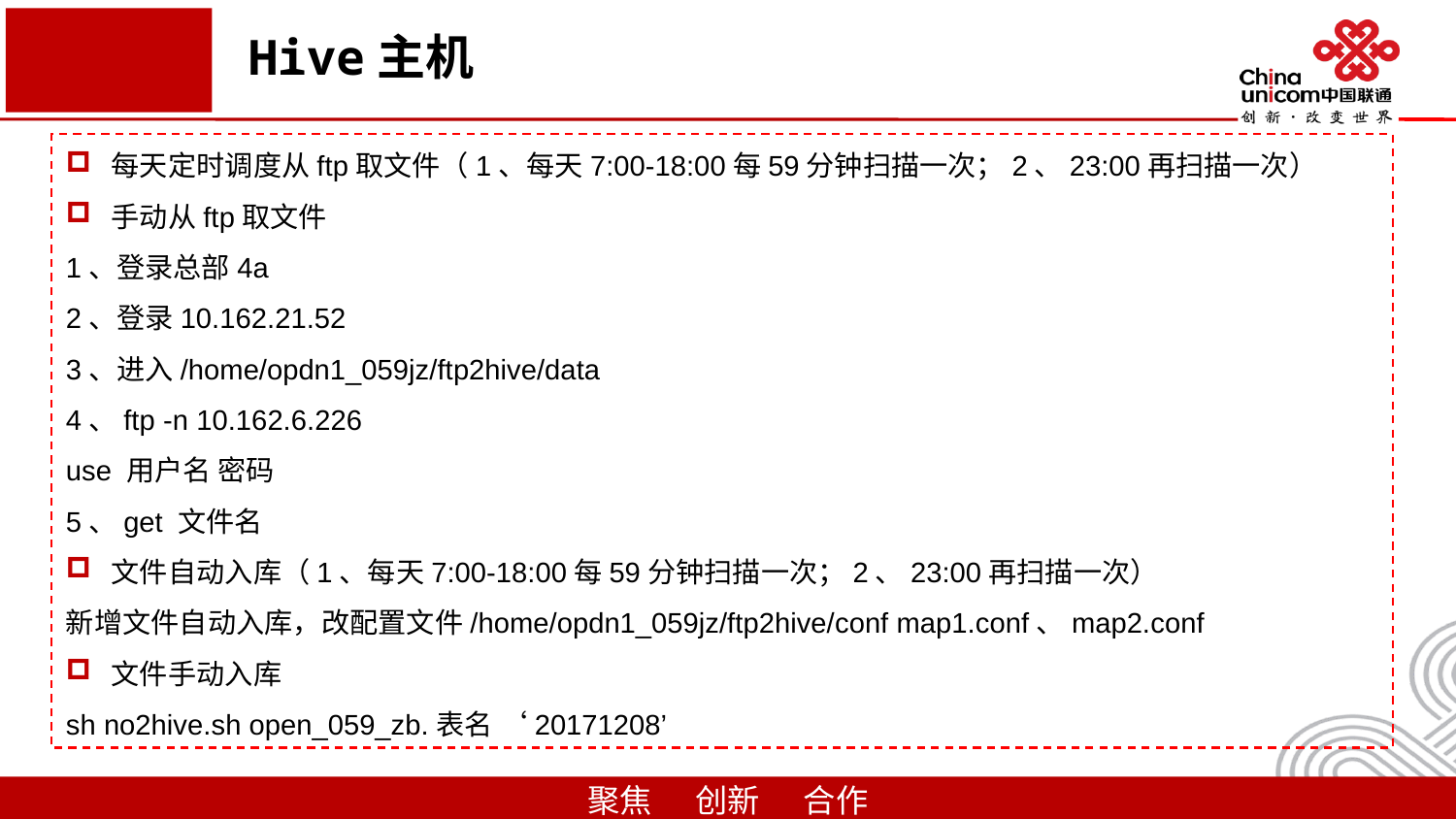

Hive主机
每天定时调度从ftp取文件（1、每天7:00-18:00每59分钟扫描一次；2、23:00再扫描一次）
手动从ftp取文件
1、登录总部4a
2、登录10.162.21.52
3、进入/home/opdn1_059jz/ftp2hive/data
4、ftp -n 10.162.6.226
use 用户名 密码
5、get 文件名
文件自动入库（1、每天7:00-18:00每59分钟扫描一次；2、23:00再扫描一次）
新增文件自动入库，改配置文件/home/opdn1_059jz/ftp2hive/conf map1.conf、map2.conf
文件手动入库
sh no2hive.sh open_059_zb.表名 ‘20171208’